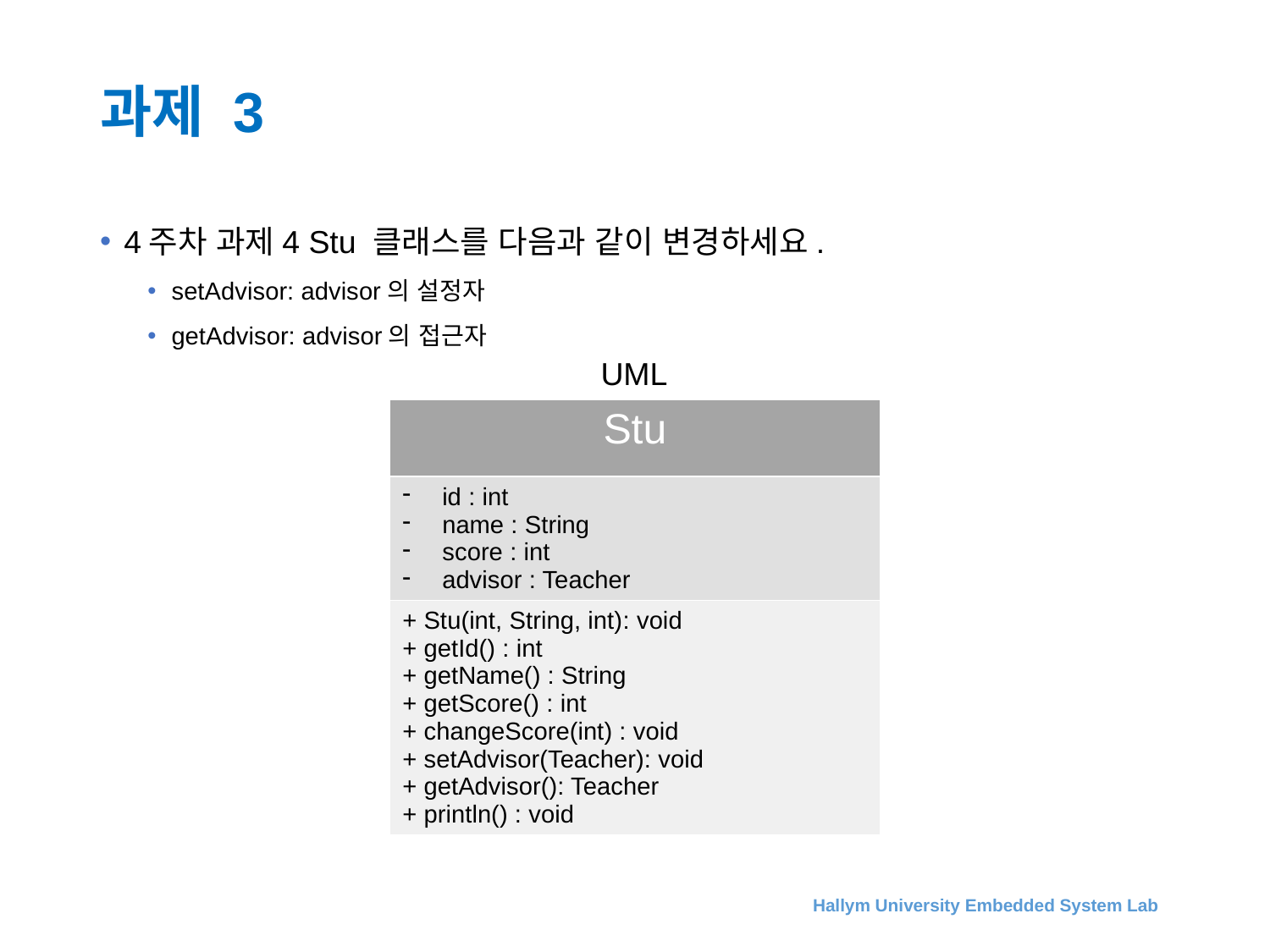

# 과제 3
4주차 과제4 Stu 클래스를 다음과 같이 변경하세요.
setAdvisor: advisor의 설정자
getAdvisor: advisor의 접근자
UML
| Stu |
| --- |
| id : int name : String score : int advisor : Teacher |
| + Stu(int, String, int): void + getId() : int + getName() : String + getScore() : int + changeScore(int) : void + setAdvisor(Teacher): void + getAdvisor(): Teacher + println() : void |
Hallym University Embedded System Lab